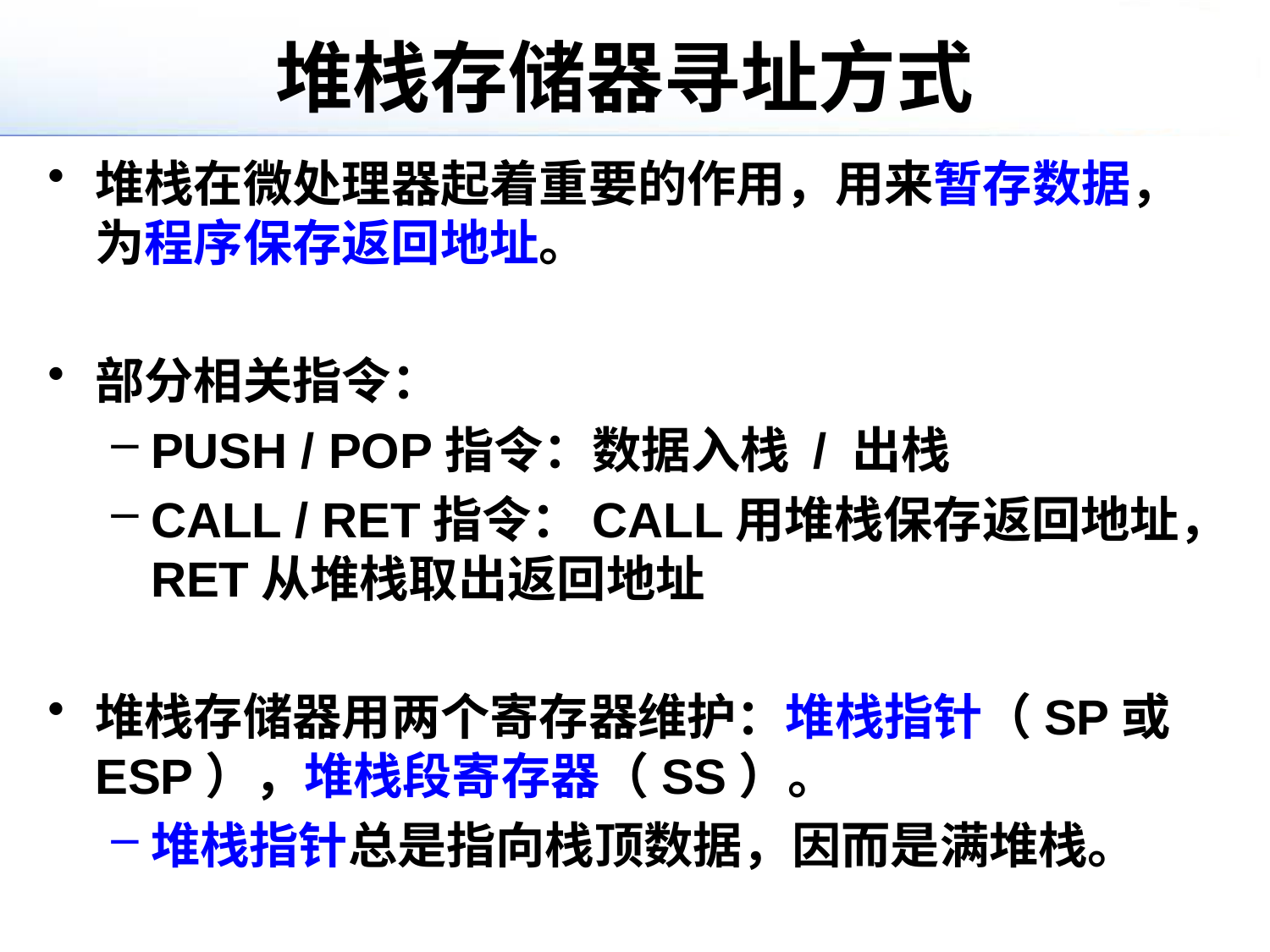

# 堆栈存储器寻址方式
堆栈在微处理器起着重要的作用，用来暂存数据，为程序保存返回地址。

部分相关指令：
PUSH / POP指令：数据入栈 / 出栈
CALL / RET指令：CALL用堆栈保存返回地址，RET从堆栈取出返回地址

堆栈存储器用两个寄存器维护：堆栈指针（SP或ESP），堆栈段寄存器（SS）。
堆栈指针总是指向栈顶数据，因而是满堆栈。